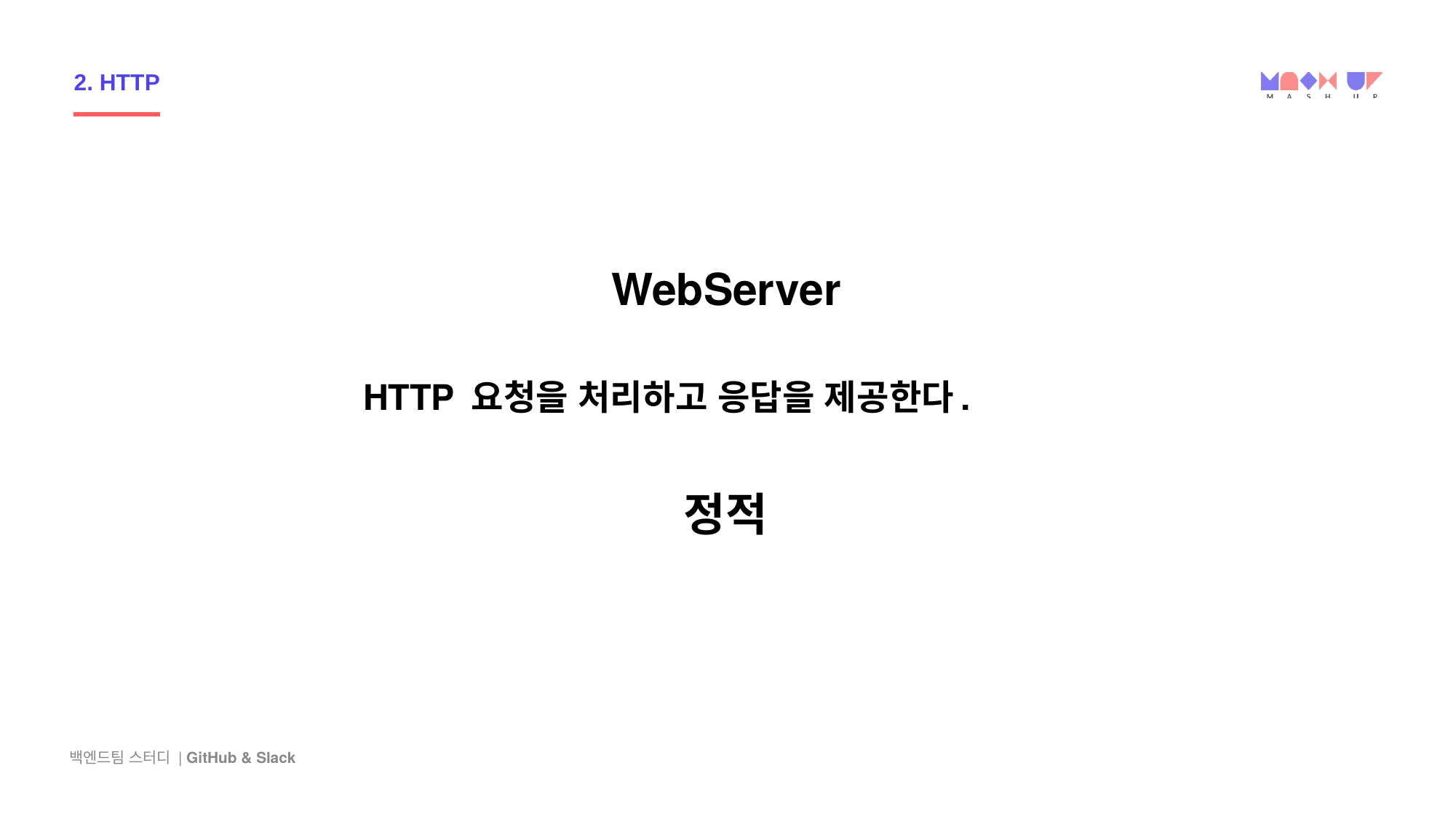

# 2. HTTP
WebServer
HTTP 요청을 처리하고 응답을 제공한다.
정적
20